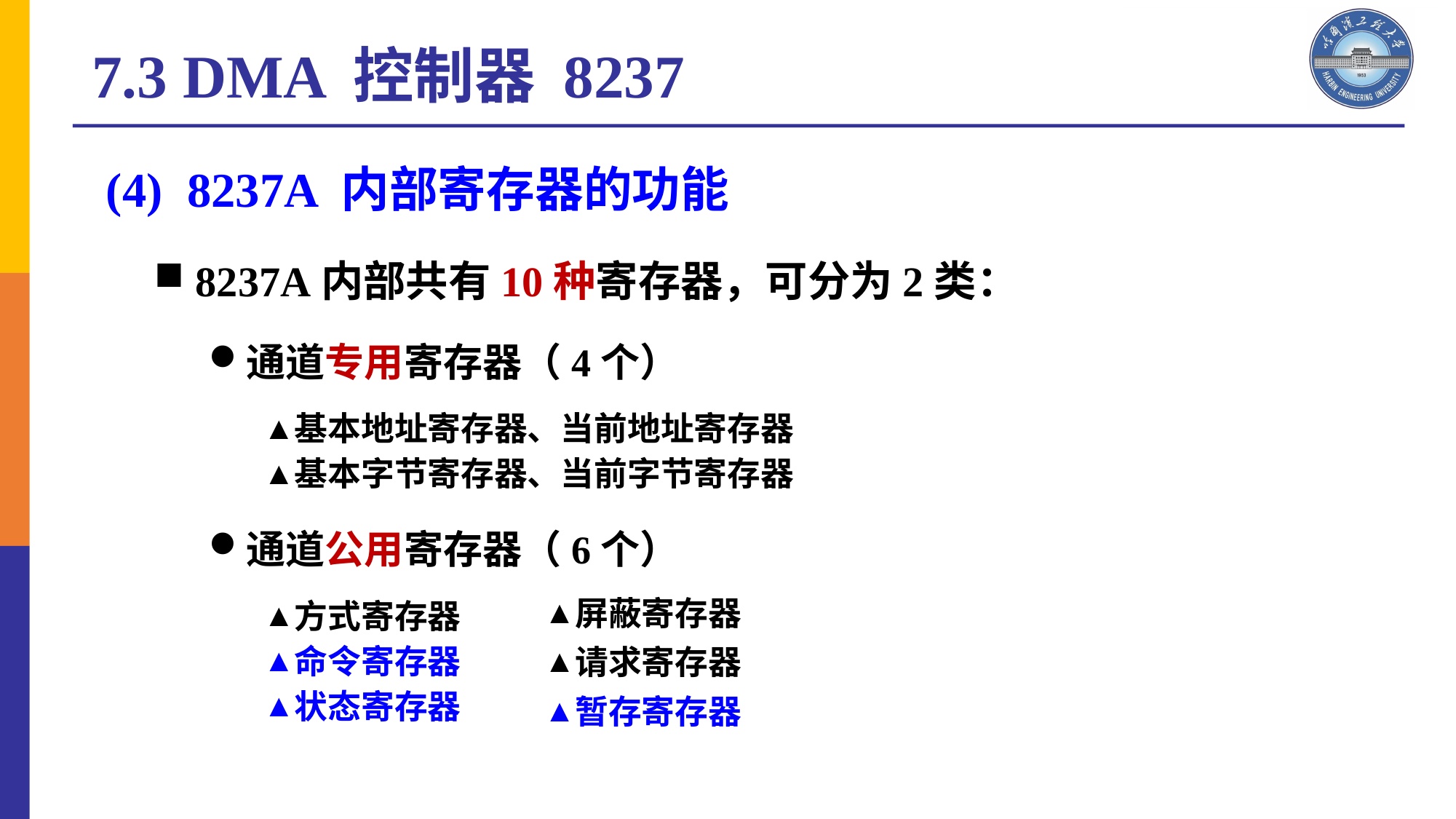

7.3 DMA 控制器 8237
 (4)  8237A 内部寄存器的功能
 8237A内部共有10种寄存器，可分为2类：
通道专用寄存器（4个）
基本地址寄存器、当前地址寄存器
基本字节寄存器、当前字节寄存器
通道公用寄存器（6个）
方式寄存器
命令寄存器
状态寄存器
屏蔽寄存器
请求寄存器
暂存寄存器